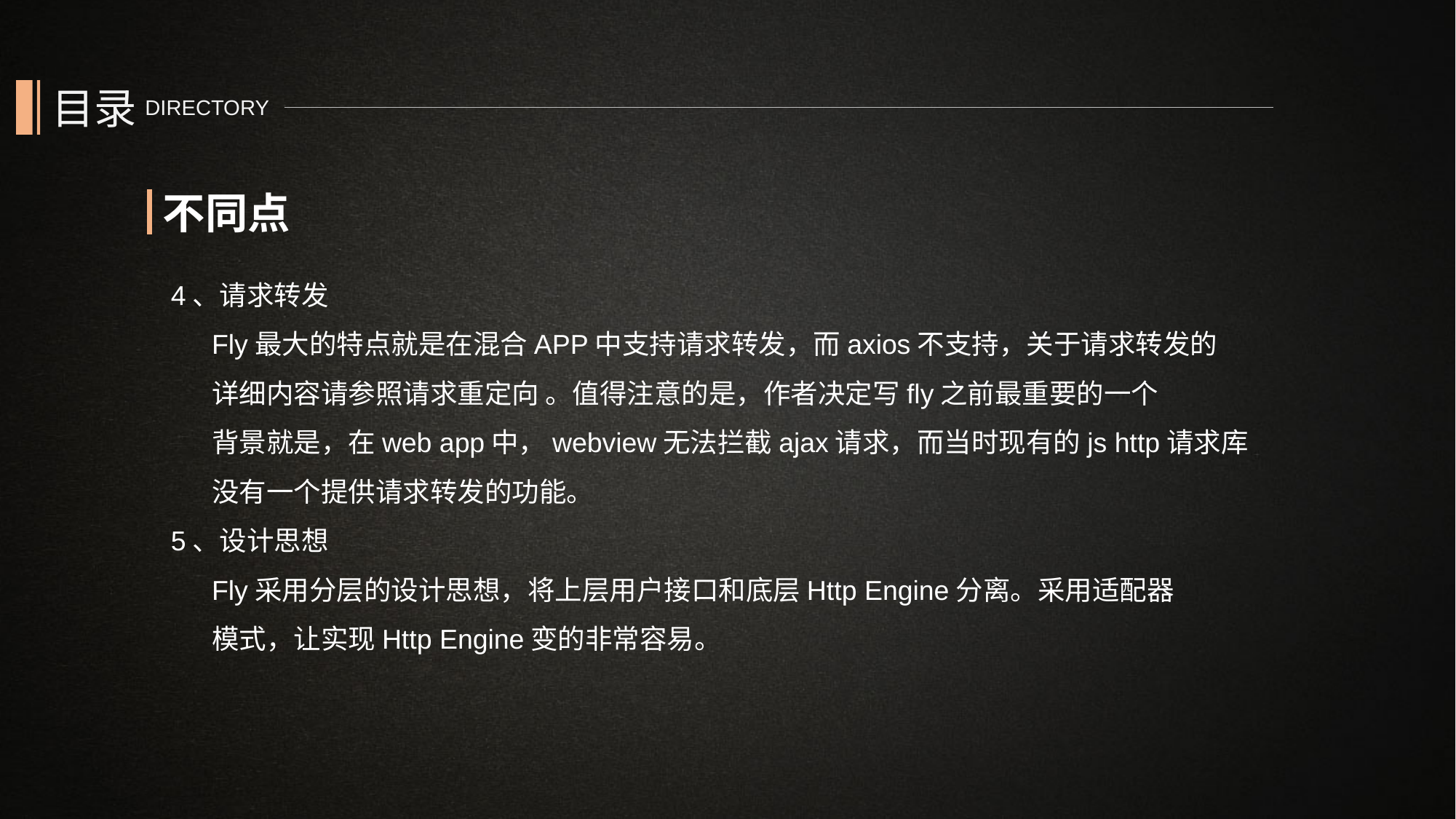

目录
DIRECTORY

不同点

4、请求转发
	Fly最大的特点就是在混合APP中支持请求转发，而axios不支持，关于请求转发的
	详细内容请参照请求重定向 。值得注意的是，作者决定写fly之前最重要的一个
	背景就是，在web app中，webview无法拦截ajax请求，而当时现有的js http请求库
	没有一个提供请求转发的功能。
5、设计思想
	Fly采用分层的设计思想，将上层用户接口和底层Http Engine分离。采用适配器
	模式，让实现Http Engine变的非常容易。